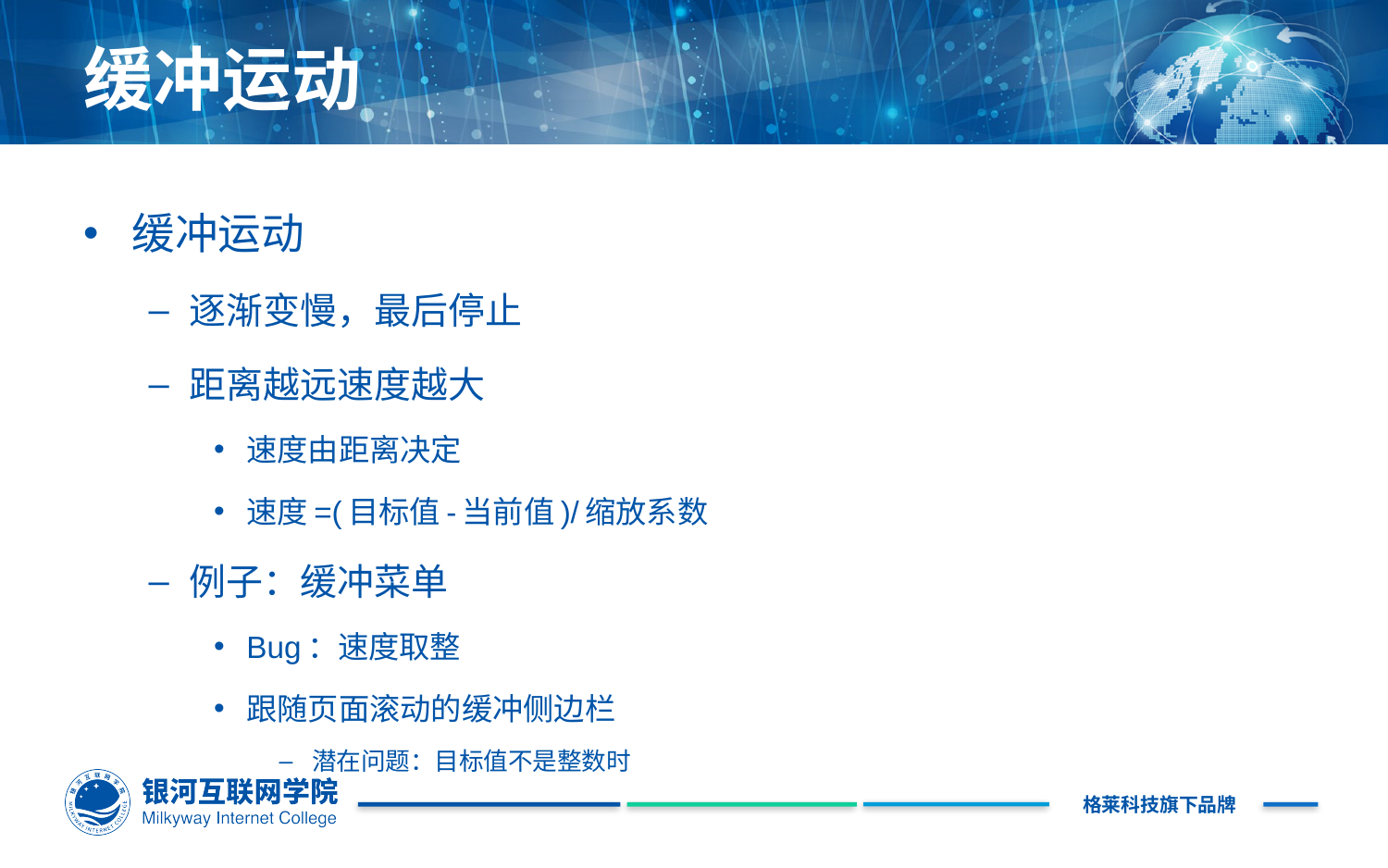

# 缓冲运动
缓冲运动
逐渐变慢，最后停止
距离越远速度越大
速度由距离决定
速度=(目标值-当前值)/缩放系数
例子：缓冲菜单
Bug：速度取整
跟随页面滚动的缓冲侧边栏
潜在问题：目标值不是整数时